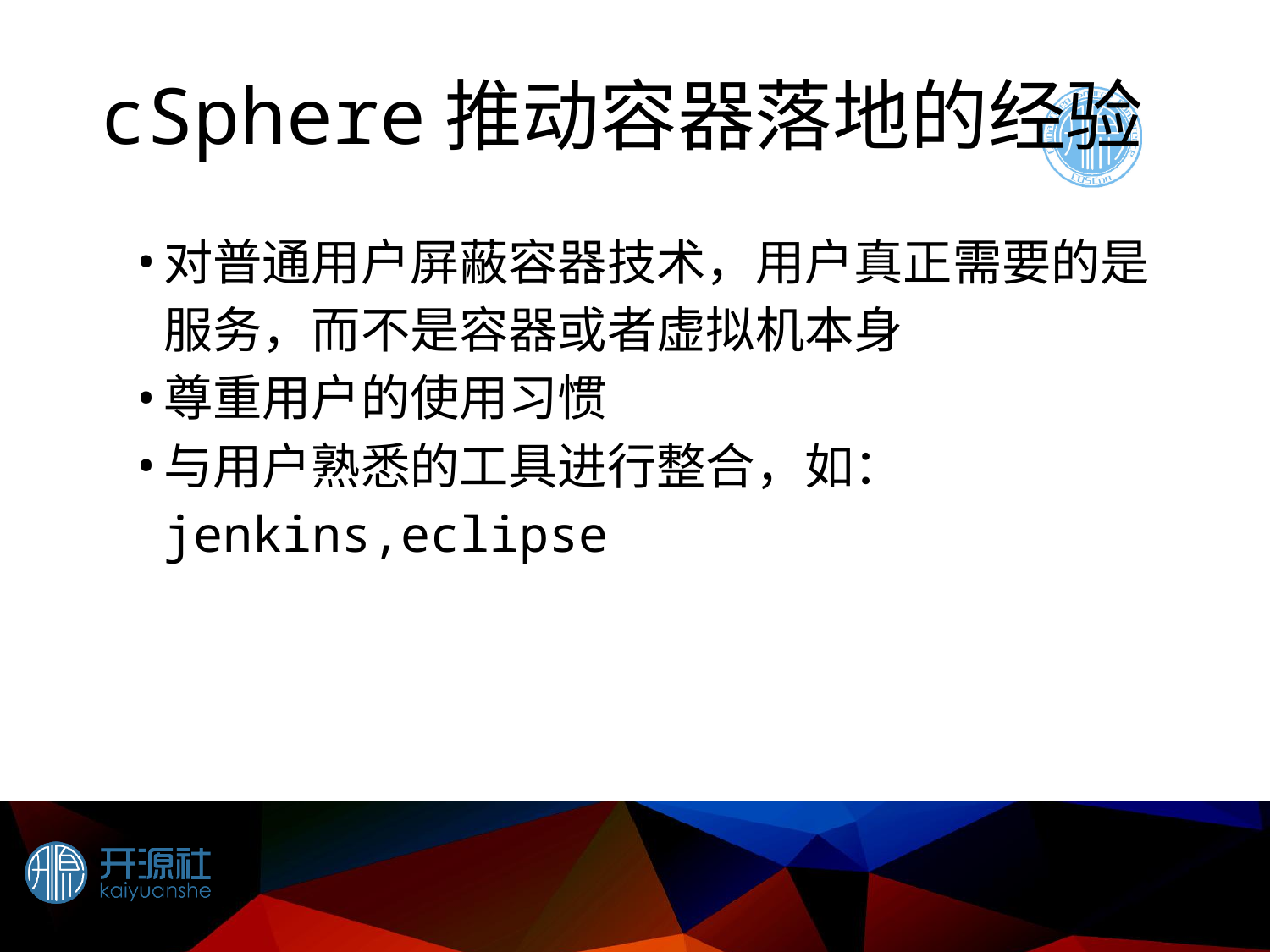

# cSphere推动容器落地的经验
对普通用户屏蔽容器技术，用户真正需要的是服务，而不是容器或者虚拟机本身
尊重用户的使用习惯
与用户熟悉的工具进行整合，如：jenkins,eclipse